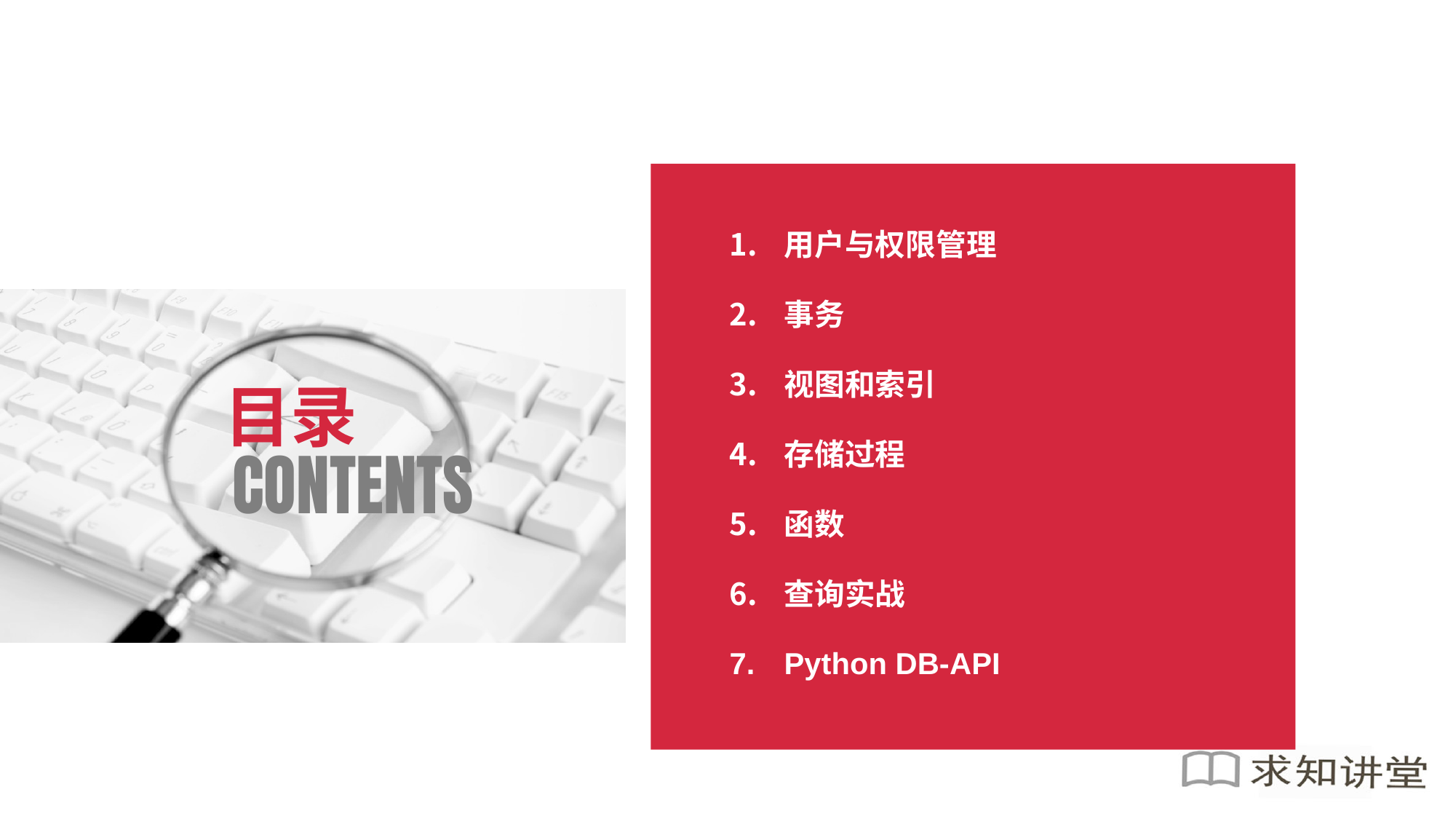

用户与权限管理
事务
视图和索引
存储过程
函数
查询实战
Python DB-API